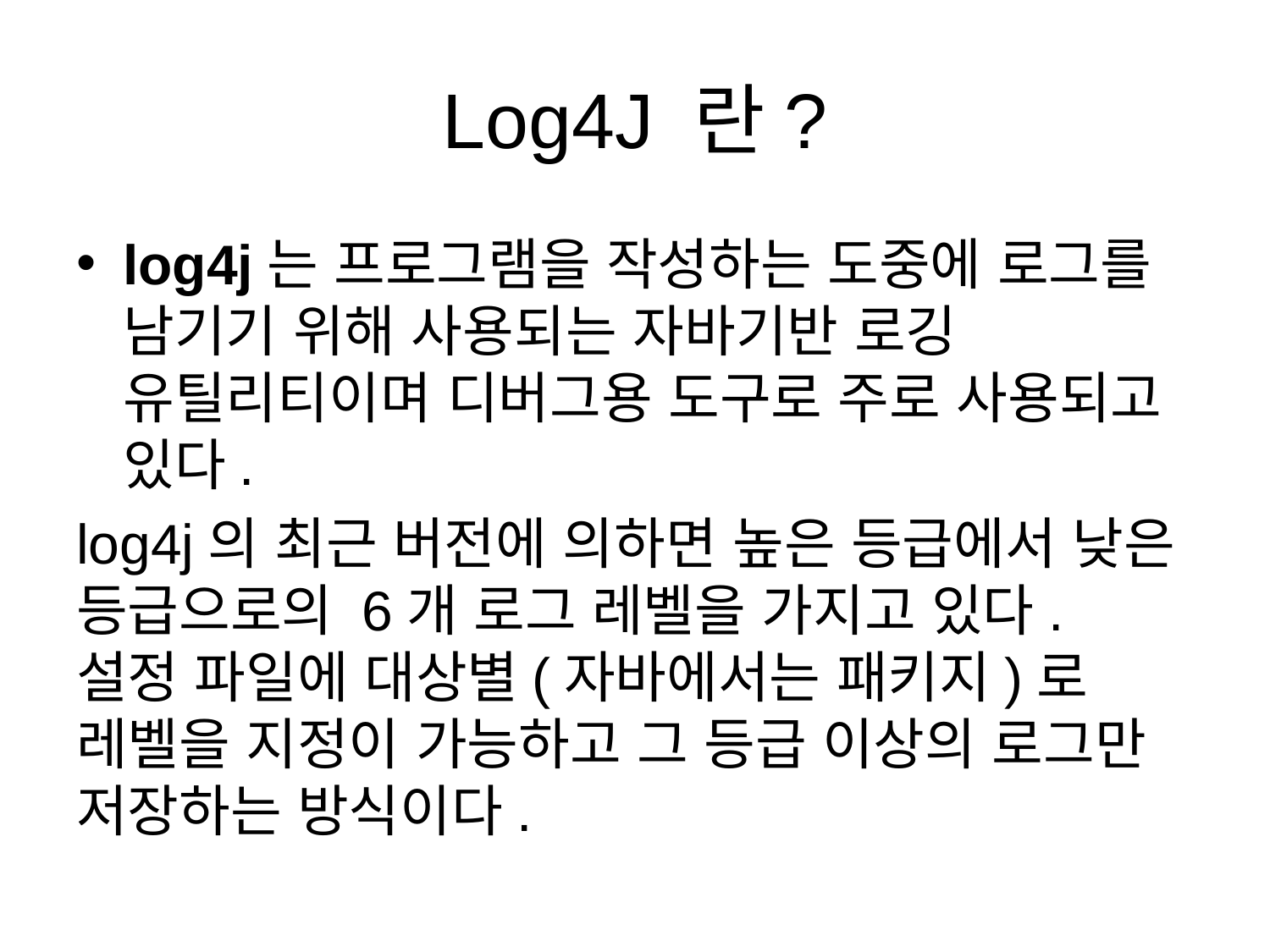

# Log4J 란?
log4j는 프로그램을 작성하는 도중에 로그를 남기기 위해 사용되는 자바기반 로깅 유틸리티이며 디버그용 도구로 주로 사용되고 있다.
log4j의 최근 버전에 의하면 높은 등급에서 낮은 등급으로의 6개 로그 레벨을 가지고 있다. 설정 파일에 대상별(자바에서는 패키지)로 레벨을 지정이 가능하고 그 등급 이상의 로그만 저장하는 방식이다.